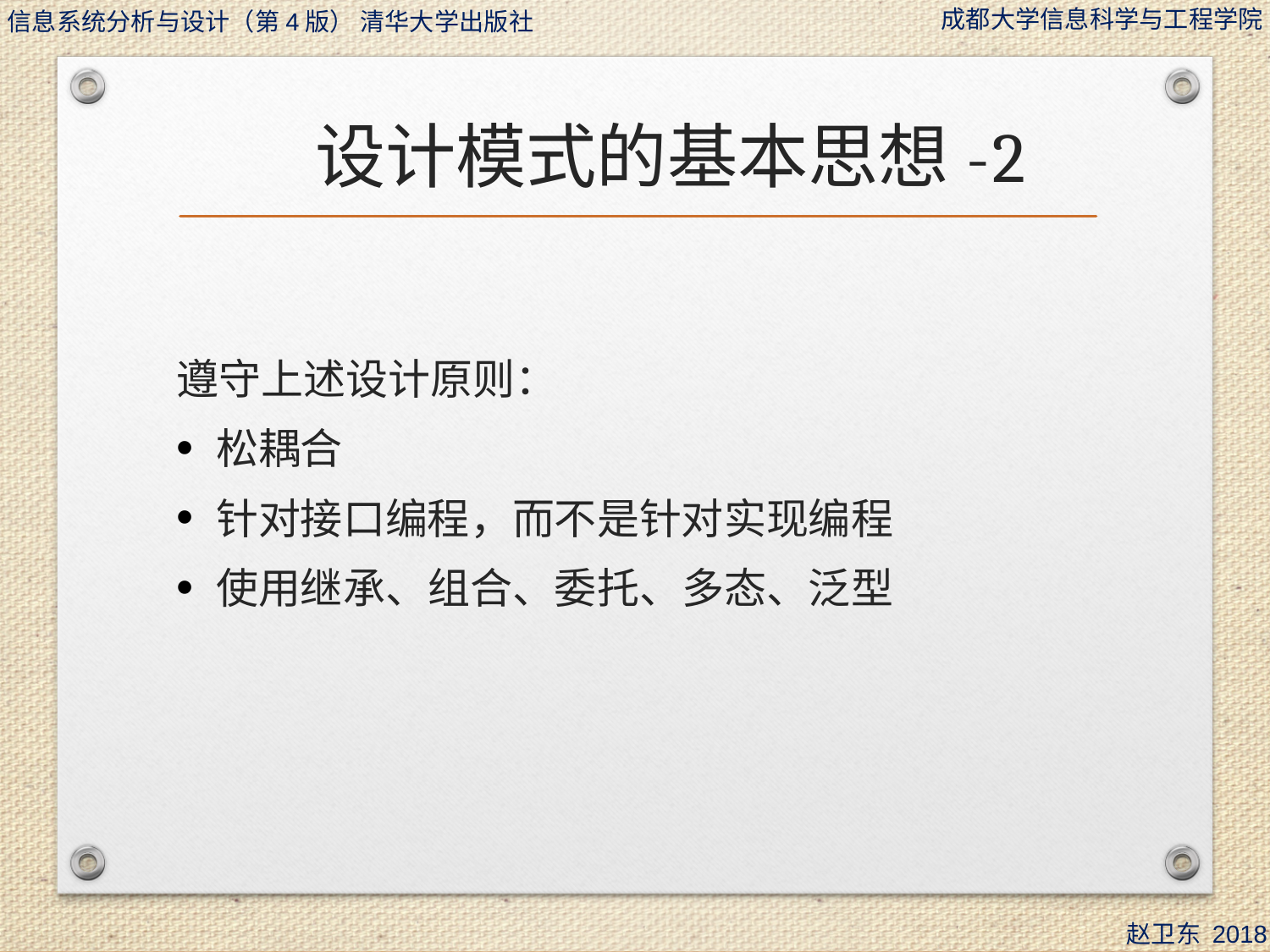

# 设计模式的基本思想-2
遵守上述设计原则：
松耦合
针对接口编程，而不是针对实现编程
使用继承、组合、委托、多态、泛型